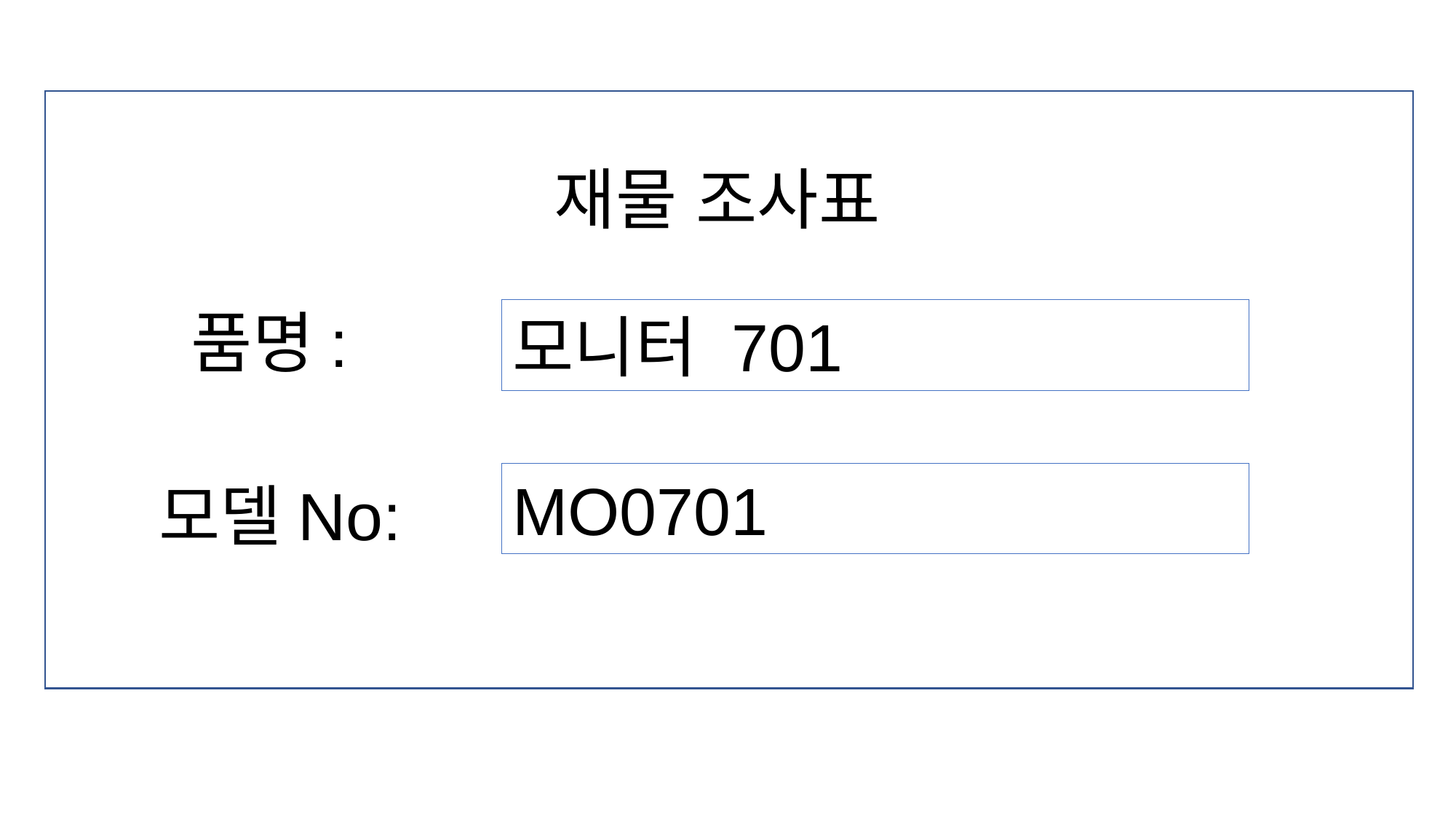

재물 조사표
품명:
모니터 701
MO0701
모델No: